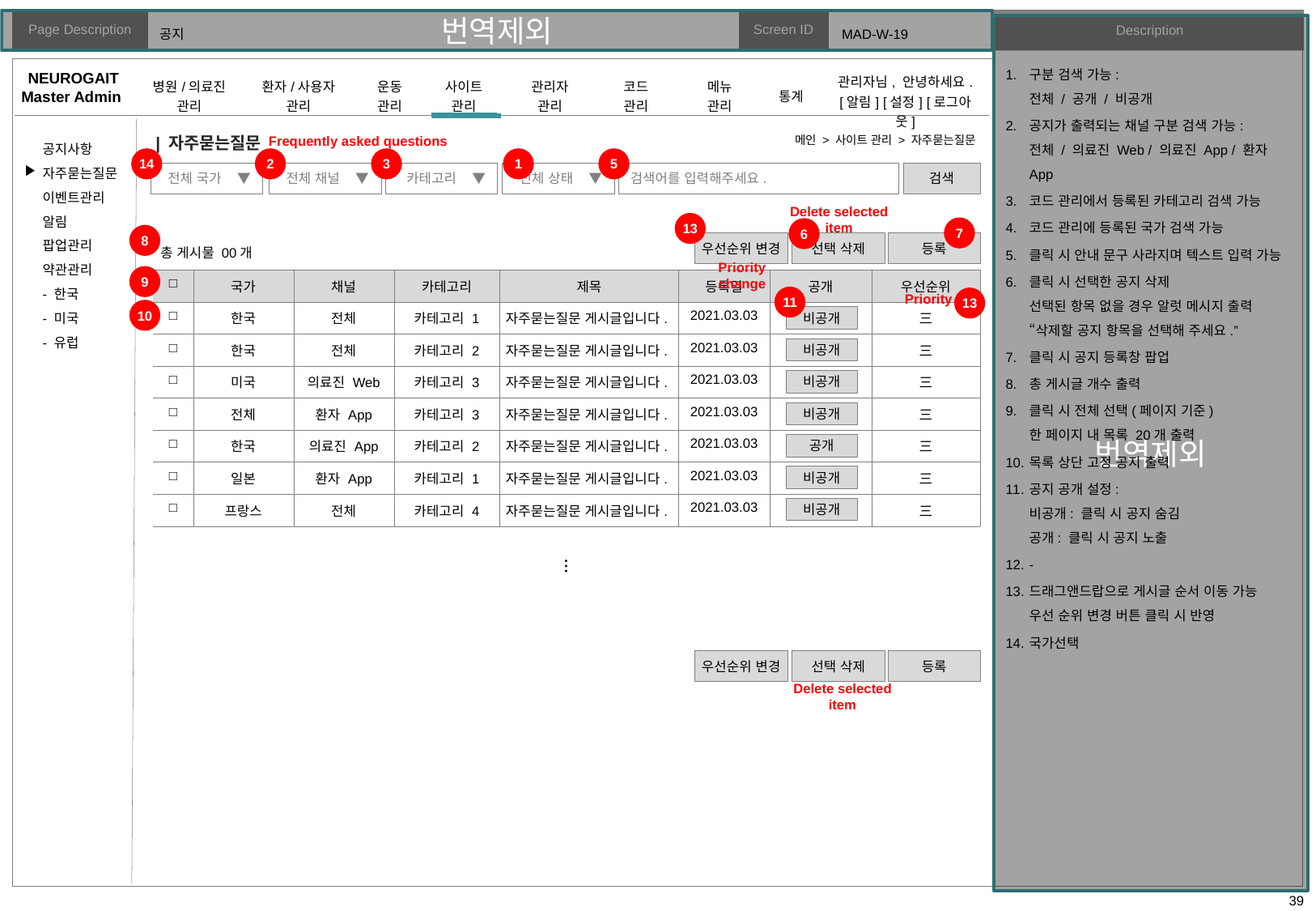

# 공지
MAD-W-19
구분 검색 가능:
전체 / 공개 / 비공개
공지가 출력되는 채널 구분 검색 가능:
전체 / 의료진 Web / 의료진 App / 환자 App
코드 관리에서 등록된 카테고리 검색 가능
코드 관리에 등록된 국가 검색 가능
클릭 시 안내 문구 사라지며 텍스트 입력 가능
클릭 시 선택한 공지 삭제
선택된 항목 없을 경우 알럿 메시지 출력
“삭제할 공지 항목을 선택해 주세요.”
클릭 시 공지 등록창 팝업
총 게시글 개수 출력
클릭 시 전체 선택(페이지 기준)
한 페이지 내 목록 20개 출력
목록 상단 고정 공지 출력
공지 공개 설정:
비공개: 클릭 시 공지 숨김
공개: 클릭 시 공지 노출
-
드래그앤드랍으로 게시글 순서 이동 가능
우선 순위 변경 버튼 클릭 시 반영
국가선택

| 자주묻는질문
메인 > 사이트 관리 > 자주묻는질문
Frequently asked questions
14
2
3
1
5
▶
전체 국가    ▼
전체 채널    ▼
카테고리    ▼
전체 상태    ▼
검색어를 입력해주세요.
검색
Delete selected item
13
7
6
8
우선순위 변경
선택 삭제
등록
총 게시물 00개
Priority change
9
| □ | 국가 | 채널 | 카테고리 | 제목 | 등록일 | 공개 | 우선순위 |
| --- | --- | --- | --- | --- | --- | --- | --- |
| □ | 한국 | 전체 | 카테고리 1 | 자주묻는질문 게시글입니다. | 2021.03.03 |  | 三 |
| □ | 한국 | 전체 | 카테고리 2 | 자주묻는질문 게시글입니다. | 2021.03.03 |  | 三 |
| □ | 미국 | 의료진 Web | 카테고리 3 | 자주묻는질문 게시글입니다. | 2021.03.03 |  | 三 |
| □ | 전체 | 환자 App | 카테고리 3 | 자주묻는질문 게시글입니다. | 2021.03.03 |  | 三 |
| □ | 한국 | 의료진 App | 카테고리 2 | 자주묻는질문 게시글입니다. | 2021.03.03 |  | 三 |
| □ | 일본 | 환자 App | 카테고리 1 | 자주묻는질문 게시글입니다. | 2021.03.03 |  | 三 |
| □ | 프랑스 | 전체 | 카테고리 4 | 자주묻는질문 게시글입니다. | 2021.03.03 |  | 三 |
11
13
Priority
10
비공개
비공개
비공개
비공개
공개
비공개
비공개
︙
우선순위 변경
선택 삭제
등록
Delete selected item